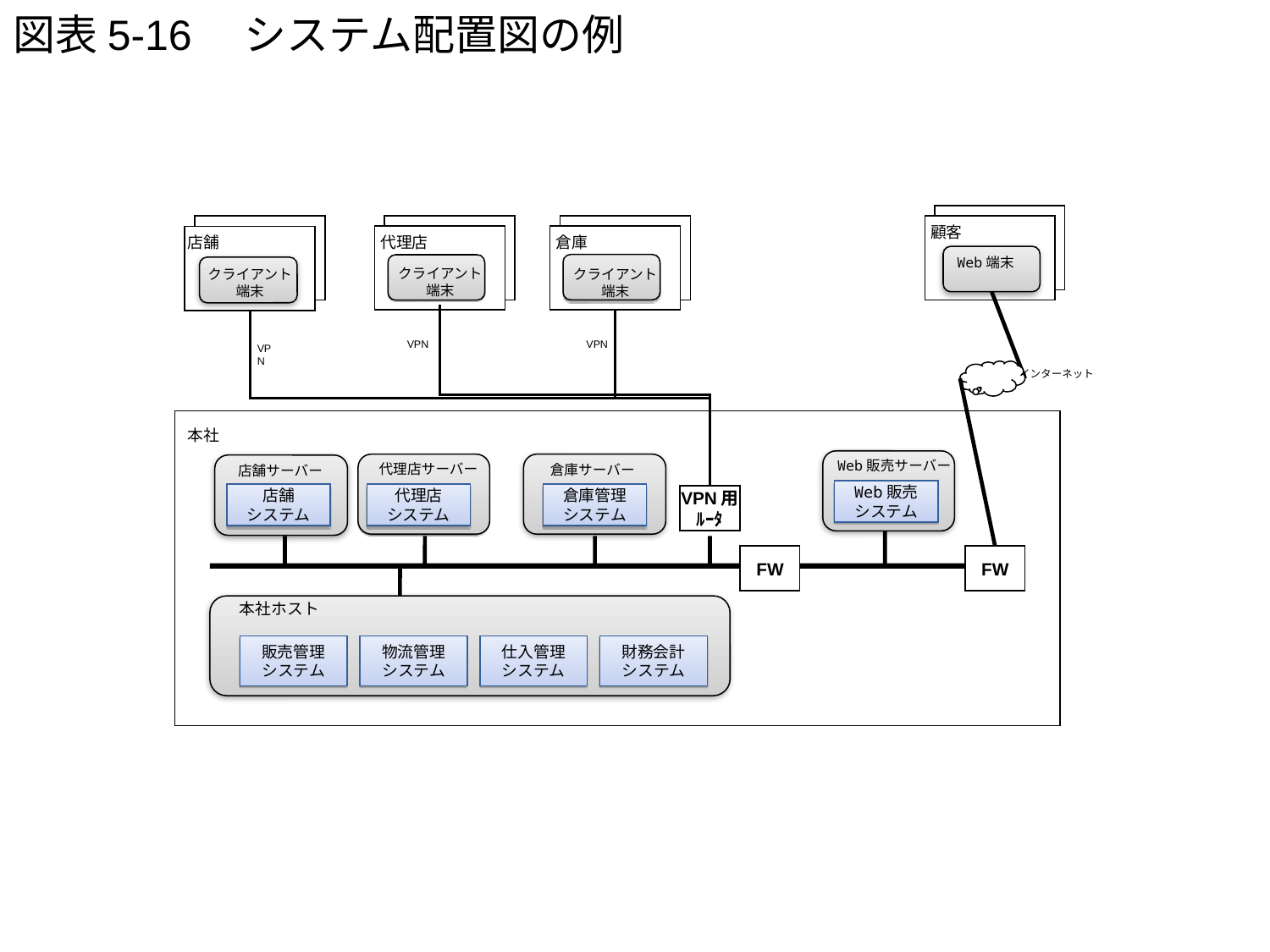

# 図表5-16　システム配置図の例

顧客

代理店

倉庫

店舗

Web端末

クライアント
端末
クライアント
端末
クライアント
端末
VPN
VPN
VPN

インターネット

本社

Web販売サーバー

代理店サーバー

倉庫サーバー
店舗サーバー
Web販売
システム
店舗
システム
代理店
システム
倉庫管理
システム
VPN用
ﾙｰﾀ

FW
FW

本社ホスト

販売管理
システム
物流管理
システム
仕入管理
システム
財務会計
システム